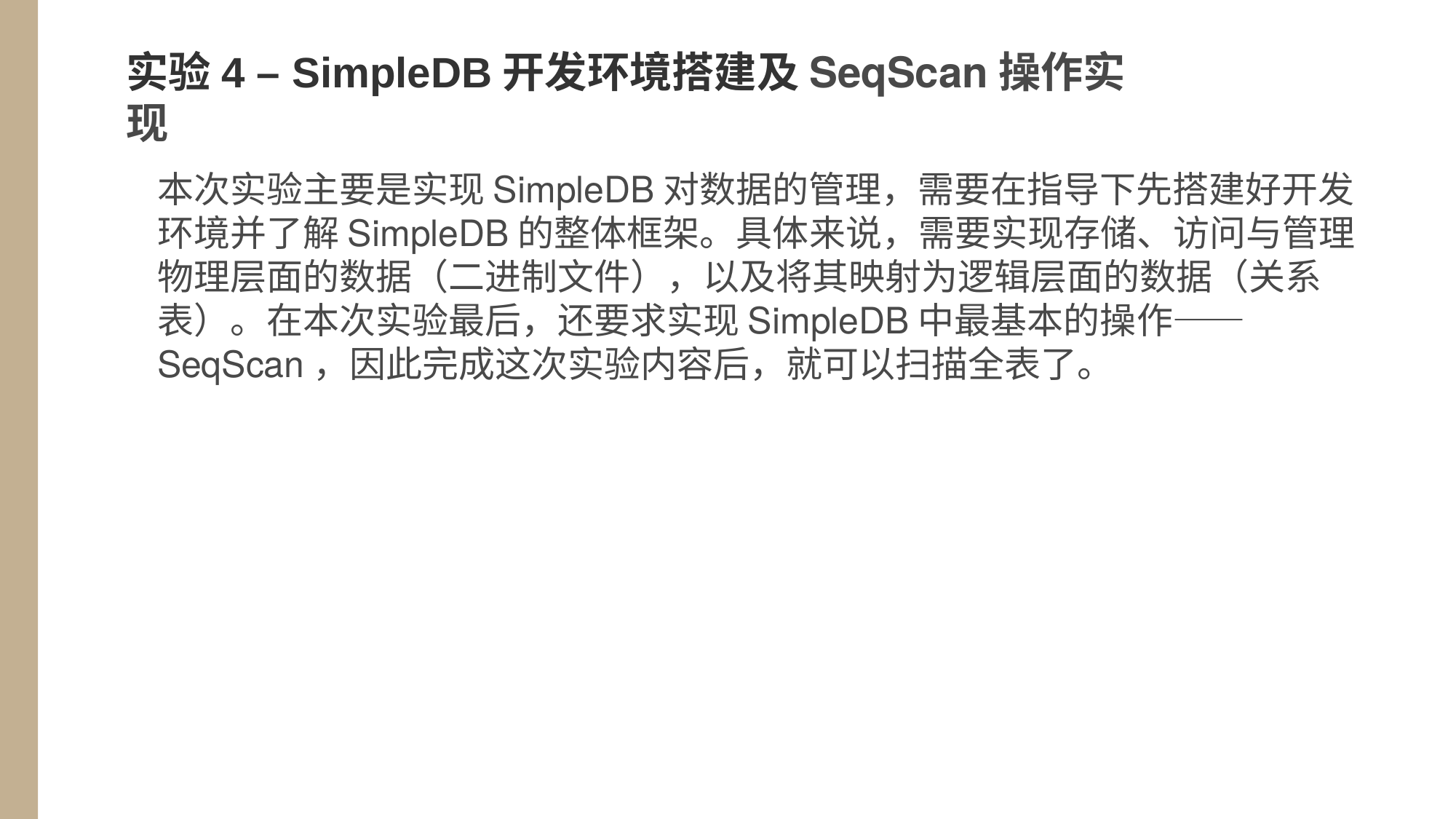

实验4 – SimpleDB开发环境搭建及SeqScan操作实现
本次实验主要是实现SimpleDB对数据的管理，需要在指导下先搭建好开发环境并了解SimpleDB的整体框架。具体来说，需要实现存储、访问与管理物理层面的数据（二进制文件），以及将其映射为逻辑层面的数据（关系表）。在本次实验最后，还要求实现SimpleDB中最基本的操作——SeqScan，因此完成这次实验内容后，就可以扫描全表了。